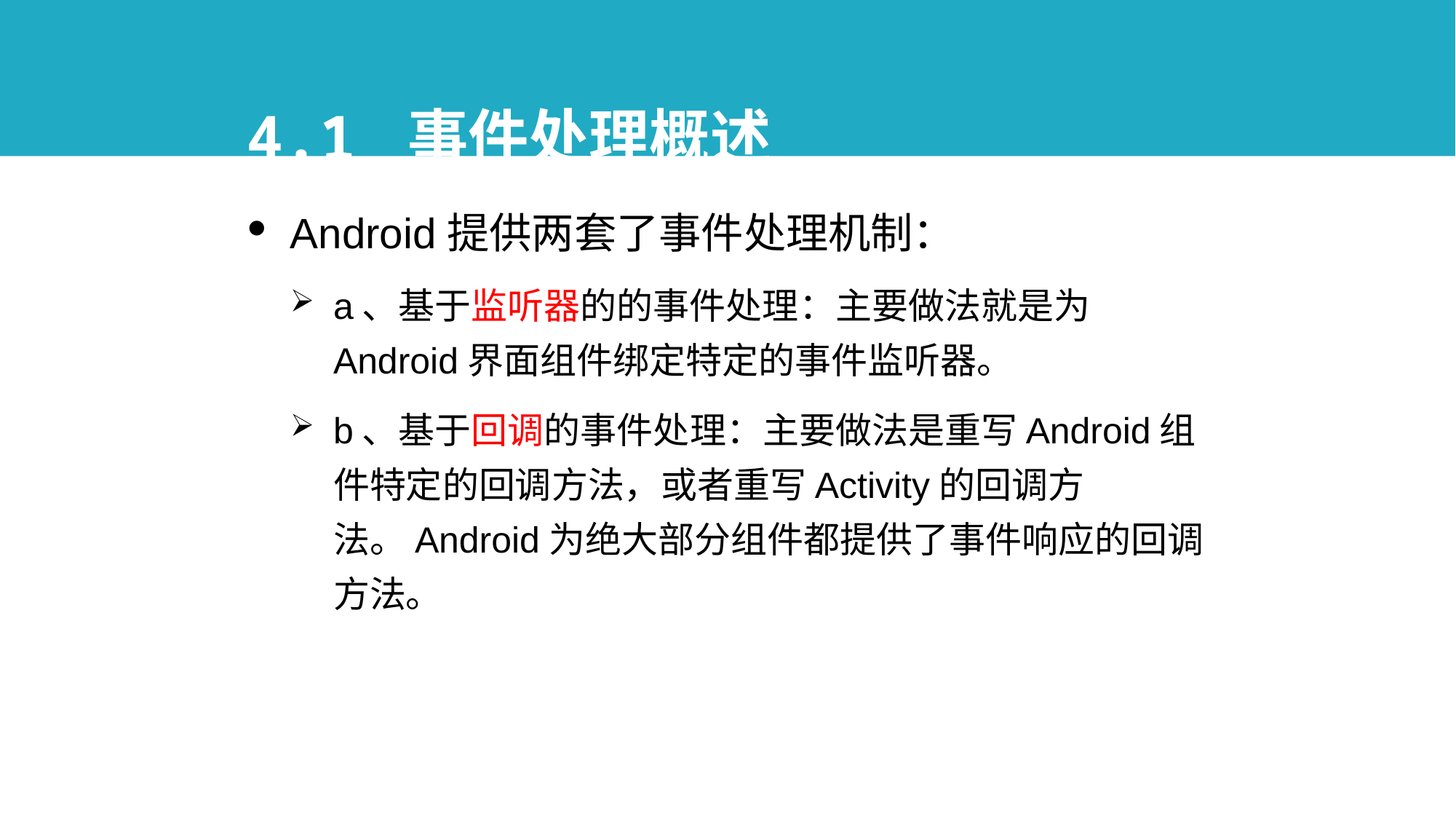

# 4.1 事件处理概述
Android提供两套了事件处理机制：
a、基于监听器的的事件处理：主要做法就是为Android界面组件绑定特定的事件监听器。
b、基于回调的事件处理：主要做法是重写Android组件特定的回调方法，或者重写Activity的回调方法。Android为绝大部分组件都提供了事件响应的回调方法。